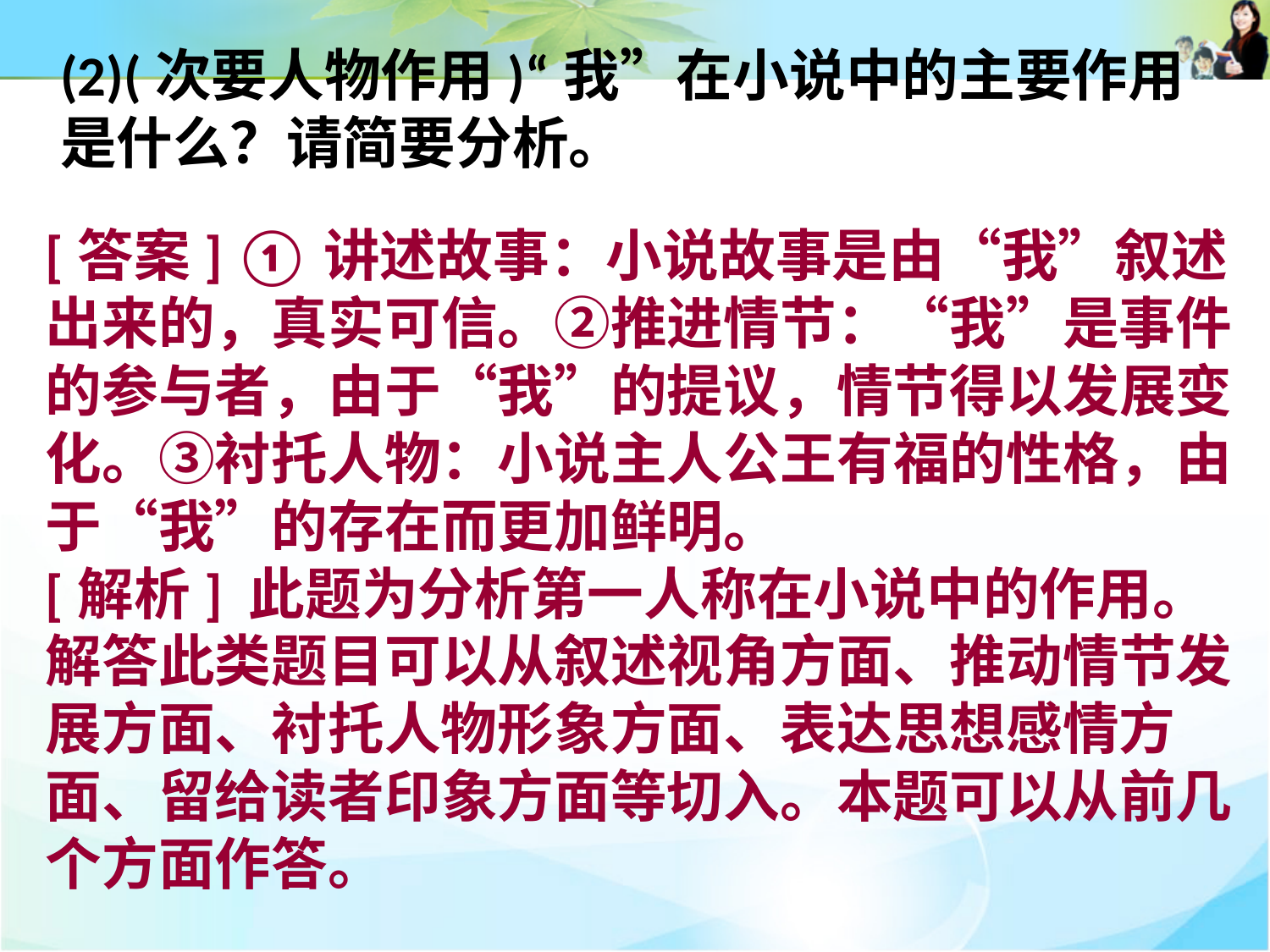

(2)(次要人物作用)“我”在小说中的主要作用是什么？请简要分析。
[答案] ①讲述故事：小说故事是由“我”叙述出来的，真实可信。②推进情节：“我”是事件的参与者，由于“我”的提议，情节得以发展变化。③衬托人物：小说主人公王有福的性格，由于“我”的存在而更加鲜明。
[解析] 此题为分析第一人称在小说中的作用。解答此类题目可以从叙述视角方面、推动情节发展方面、衬托人物形象方面、表达思想感情方面、留给读者印象方面等切入。本题可以从前几个方面作答。